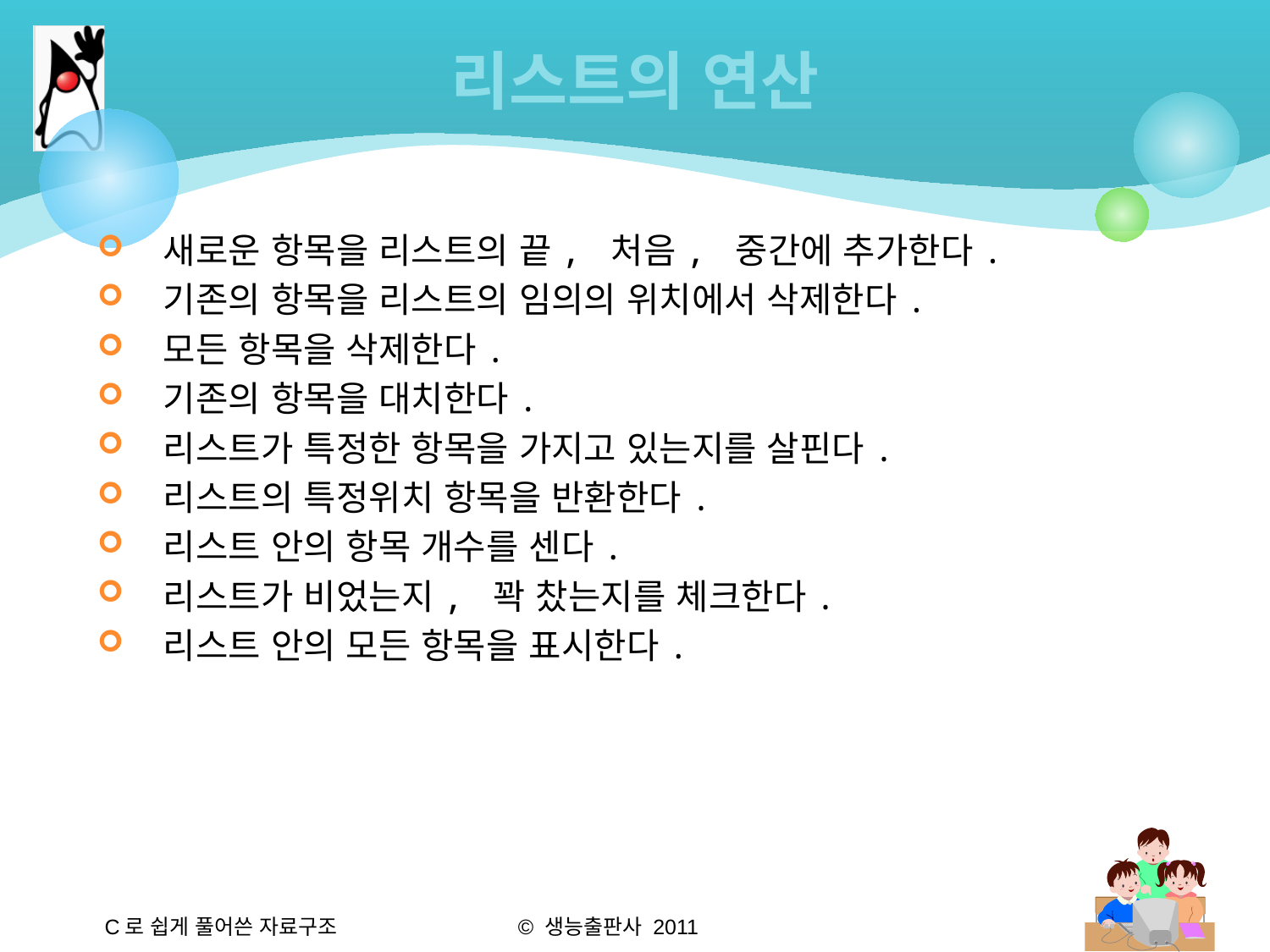

# 리스트의 연산
 새로운 항목을 리스트의 끝, 처음, 중간에 추가한다.
 기존의 항목을 리스트의 임의의 위치에서 삭제한다.
 모든 항목을 삭제한다.
 기존의 항목을 대치한다.
 리스트가 특정한 항목을 가지고 있는지를 살핀다.
 리스트의 특정위치 항목을 반환한다.
 리스트 안의 항목 개수를 센다.
 리스트가 비었는지, 꽉 찼는지를 체크한다.
 리스트 안의 모든 항목을 표시한다.